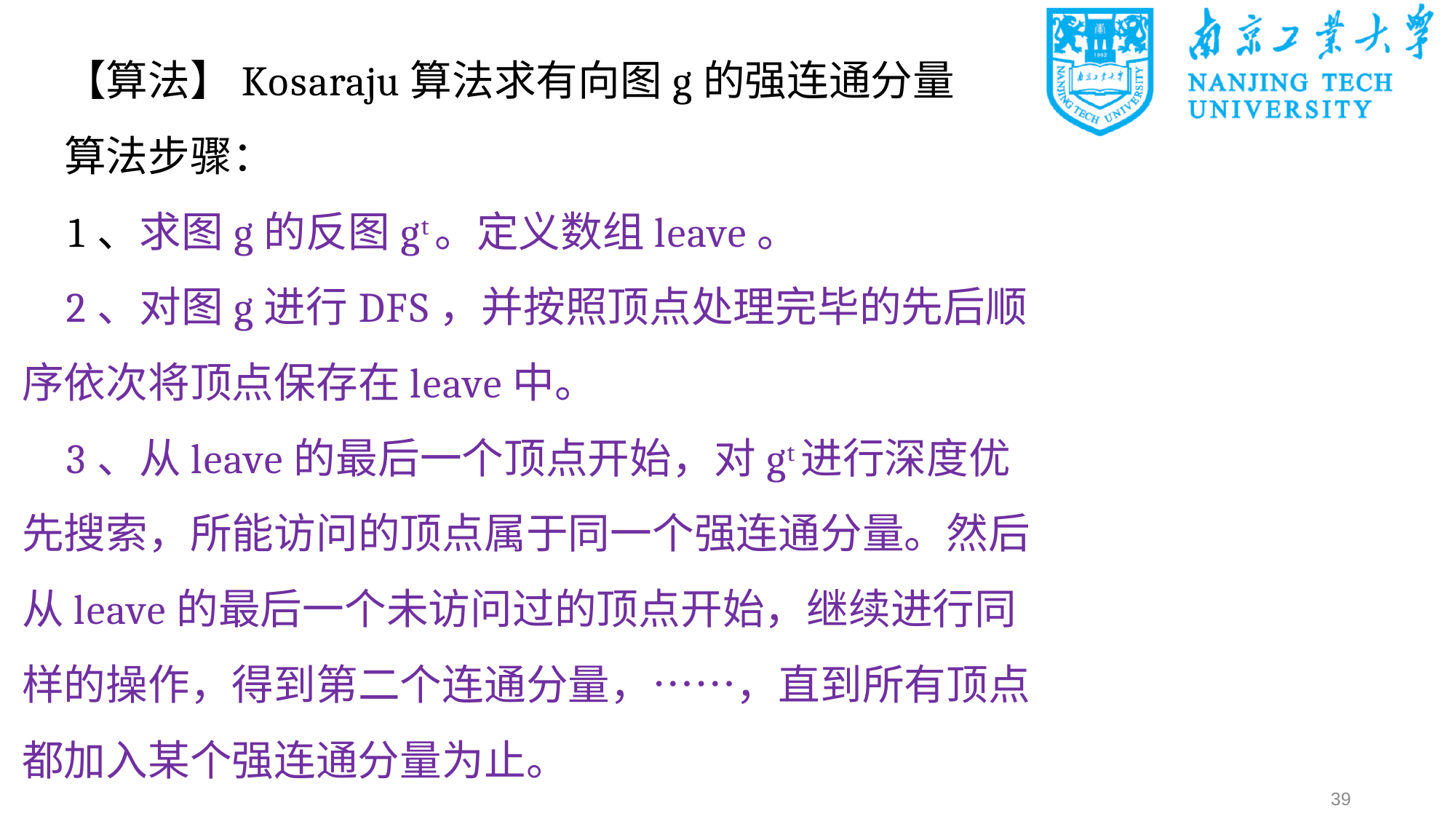

【算法】Kosaraju算法求有向图g的强连通分量
算法步骤：
1、求图g的反图gt。定义数组leave。
2、对图g进行DFS，并按照顶点处理完毕的先后顺序依次将顶点保存在leave中。
3、从leave的最后一个顶点开始，对gt进行深度优先搜索，所能访问的顶点属于同一个强连通分量。然后从leave的最后一个未访问过的顶点开始，继续进行同样的操作，得到第二个连通分量，……，直到所有顶点都加入某个强连通分量为止。
39